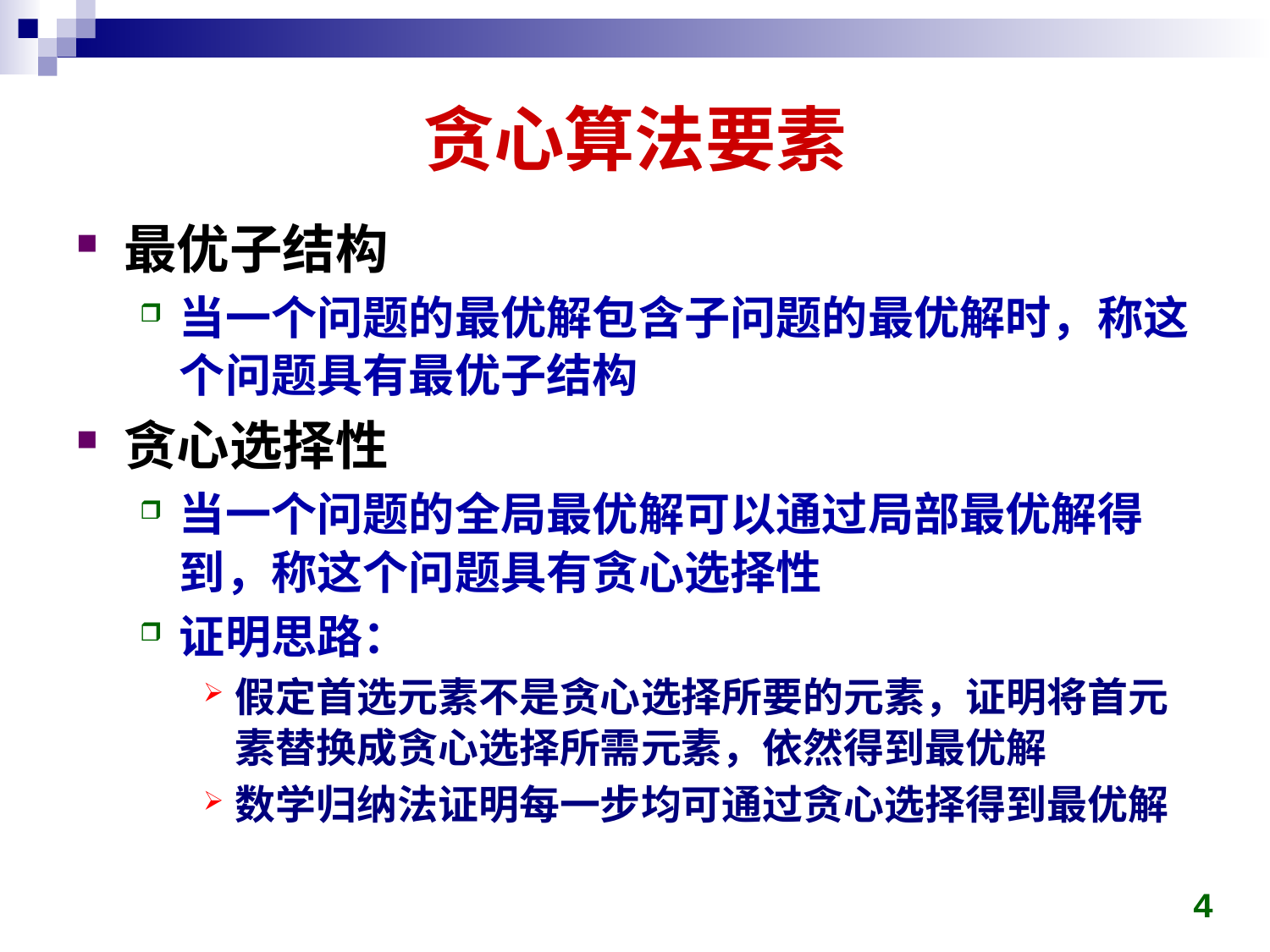

# 贪心算法要素
最优子结构
当一个问题的最优解包含子问题的最优解时，称这个问题具有最优子结构
贪心选择性
当一个问题的全局最优解可以通过局部最优解得到，称这个问题具有贪心选择性
证明思路：
假定首选元素不是贪心选择所要的元素，证明将首元素替换成贪心选择所需元素，依然得到最优解
数学归纳法证明每一步均可通过贪心选择得到最优解
4